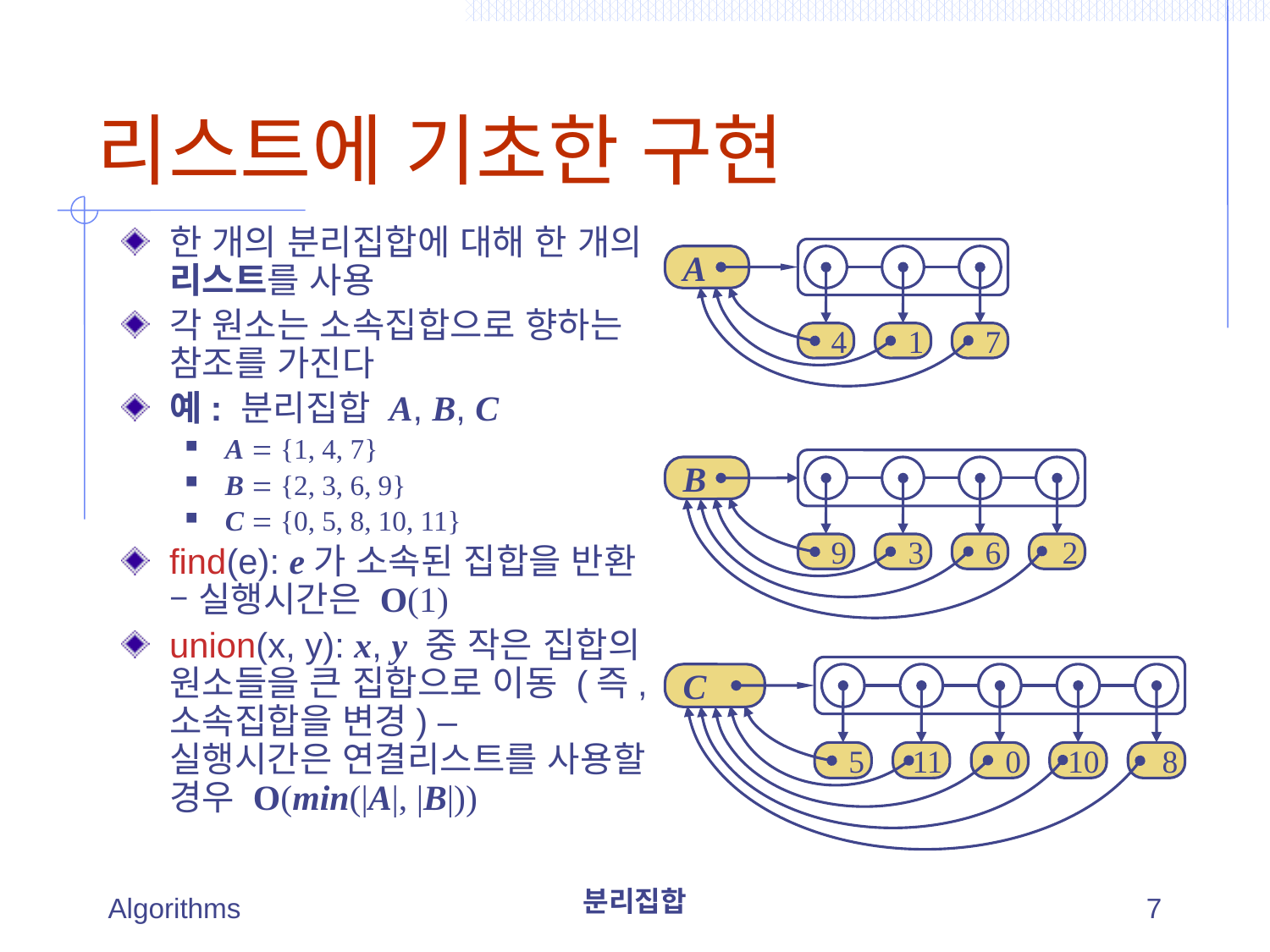

# 리스트에 기초한 구현

A

  4
1
 7
한 개의 분리집합에 대해 한 개의 리스트를 사용
각 원소는 소속집합으로 향하는 참조를 가진다
예: 분리집합 A, B, C
A = {1, 4, 7}
B = {2, 3, 6, 9}
C = {0, 5, 8, 10, 11}
find(e): e가 소속된 집합을 반환 – 실행시간은 O(1)
union(x, y): x, y 중 작은 집합의 원소들을 큰 집합으로 이동 (즉, 소속집합을 변경) –    실행시간은 연결리스트를 사용할 경우 O(min(|A|, |B|))

B

9
3
6
2

C

5
11
0
10
8
Algorithms
분리집합
7